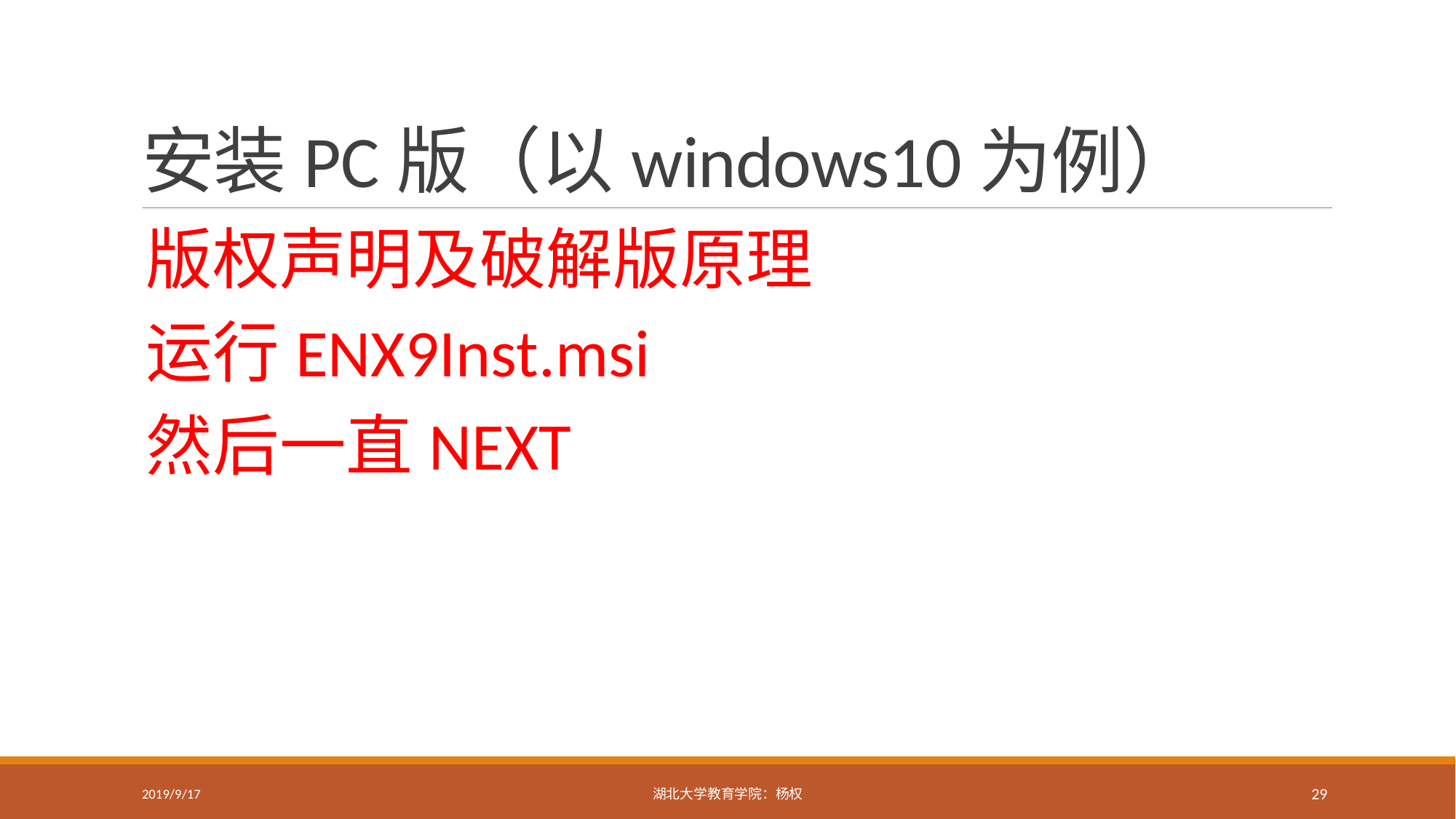

# 安装PC版（以windows10为例）
版权声明及破解版原理
运行ENX9Inst.msi
然后一直NEXT
2019/9/17
湖北大学教育学院：杨权
29